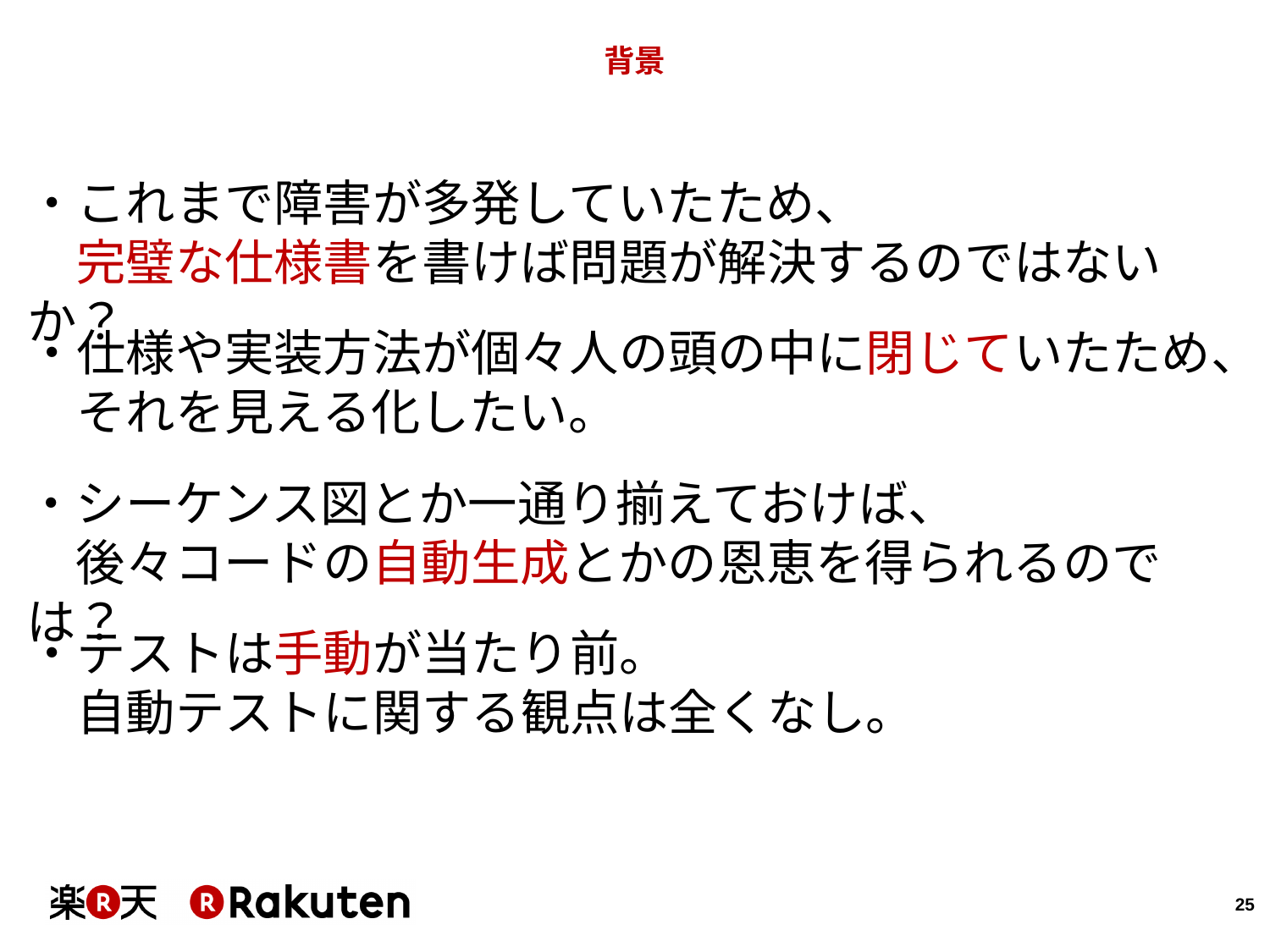

# 背景
・これまで障害が多発していたため、
　完璧な仕様書を書けば問題が解決するのではないか？
・仕様や実装方法が個々人の頭の中に閉じていたため、
　それを見える化したい。
・シーケンス図とか一通り揃えておけば、
　後々コードの自動生成とかの恩恵を得られるのでは？
・テストは手動が当たり前。
　自動テストに関する観点は全くなし。